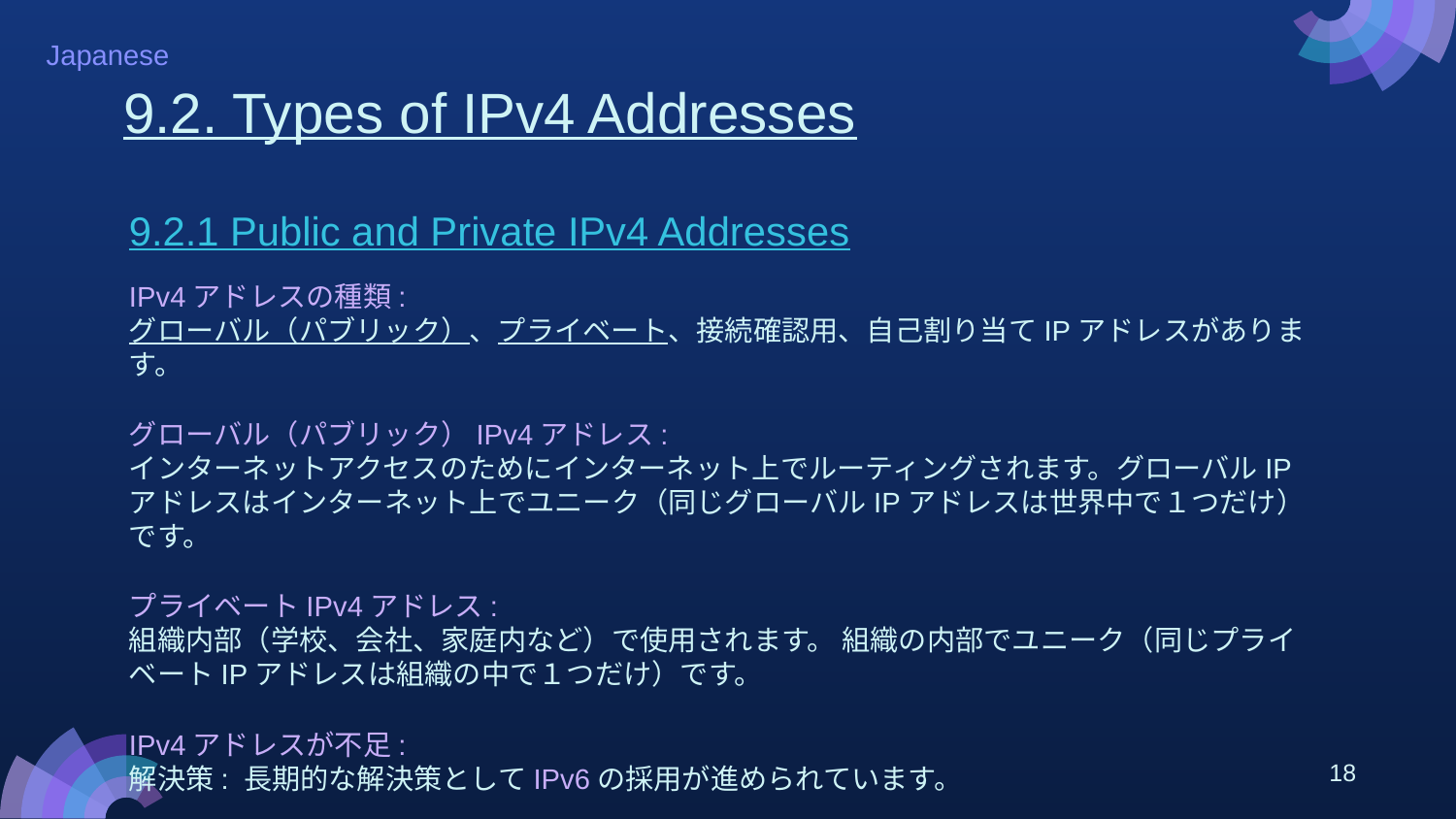

# 9.2. Types of IPv4 Addresses
9.2.1 Public and Private IPv4 Addresses
IPv4アドレスの種類:
グローバル（パブリック）、プライベート、接続確認用、自己割り当てIPアドレスがあります。
グローバル（パブリック）IPv4アドレス:
インターネットアクセスのためにインターネット上でルーティングされます。グローバルIPアドレスはインターネット上でユニーク（同じグローバルIPアドレスは世界中で１つだけ）です。
プライベートIPv4アドレス:
組織内部（学校、会社、家庭内など）で使用されます。 組織の内部でユニーク（同じプライベートIPアドレスは組織の中で１つだけ）です。
IPv4アドレスが不足:
解決策: 長期的な解決策としてIPv6の採用が進められています。